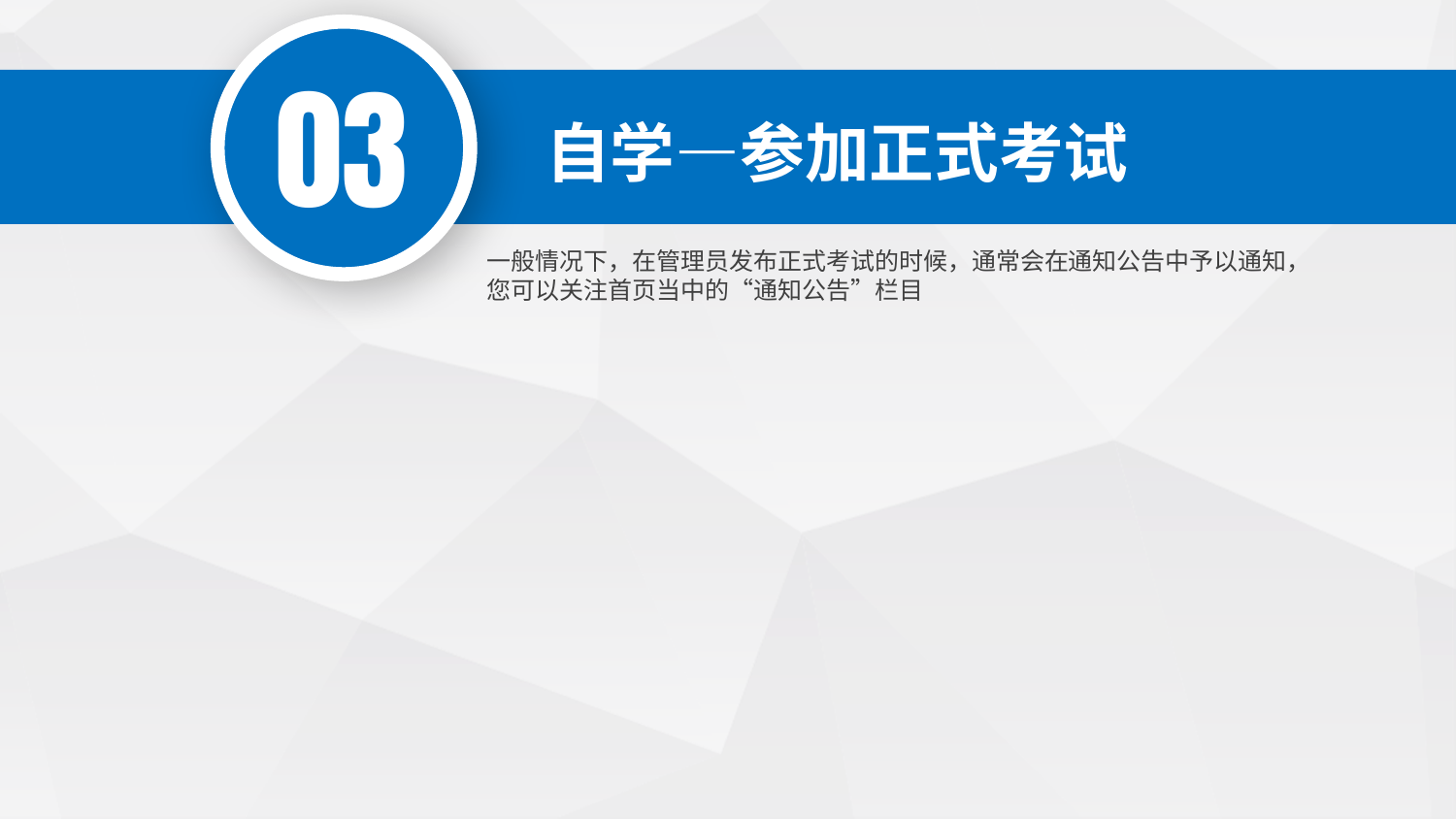

03

自学—参加正式考试
一般情况下，在管理员发布正式考试的时候，通常会在通知公告中予以通知，您可以关注首页当中的“通知公告”栏目